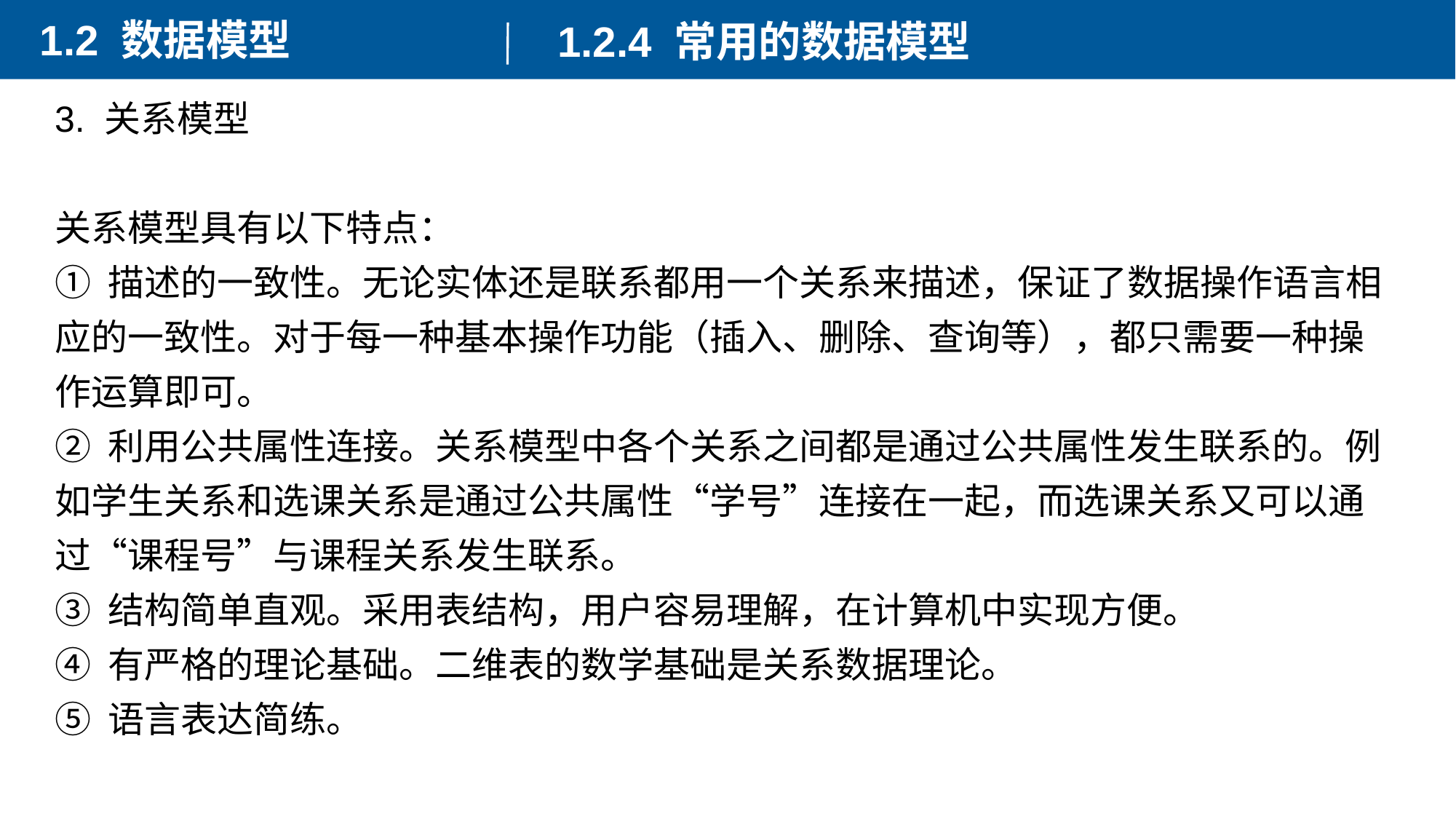

1.2 数据模型
1.2.4 常用的数据模型
3. 关系模型

关系模型具有以下特点：
① 描述的一致性。无论实体还是联系都用一个关系来描述，保证了数据操作语言相应的一致性。对于每一种基本操作功能（插入、删除、查询等），都只需要一种操作运算即可。
② 利用公共属性连接。关系模型中各个关系之间都是通过公共属性发生联系的。例如学生关系和选课关系是通过公共属性“学号”连接在一起，而选课关系又可以通过“课程号”与课程关系发生联系。
③ 结构简单直观。采用表结构，用户容易理解，在计算机中实现方便。
④ 有严格的理论基础。二维表的数学基础是关系数据理论。
⑤ 语言表达简练。